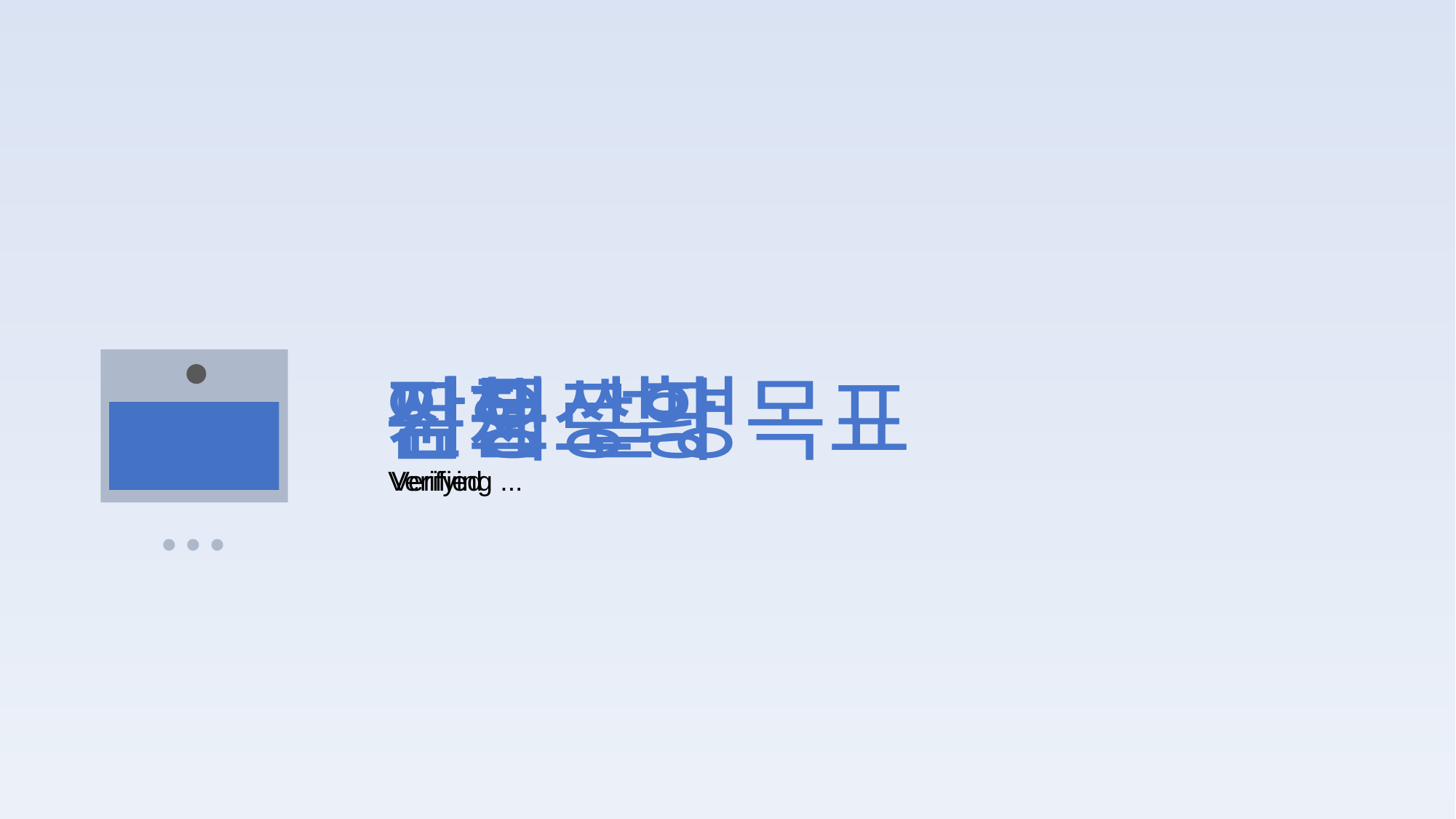

기능
진행상황
작품 설명
앞으로의 목표
문제
Verifying ...
Verified
● ● ●